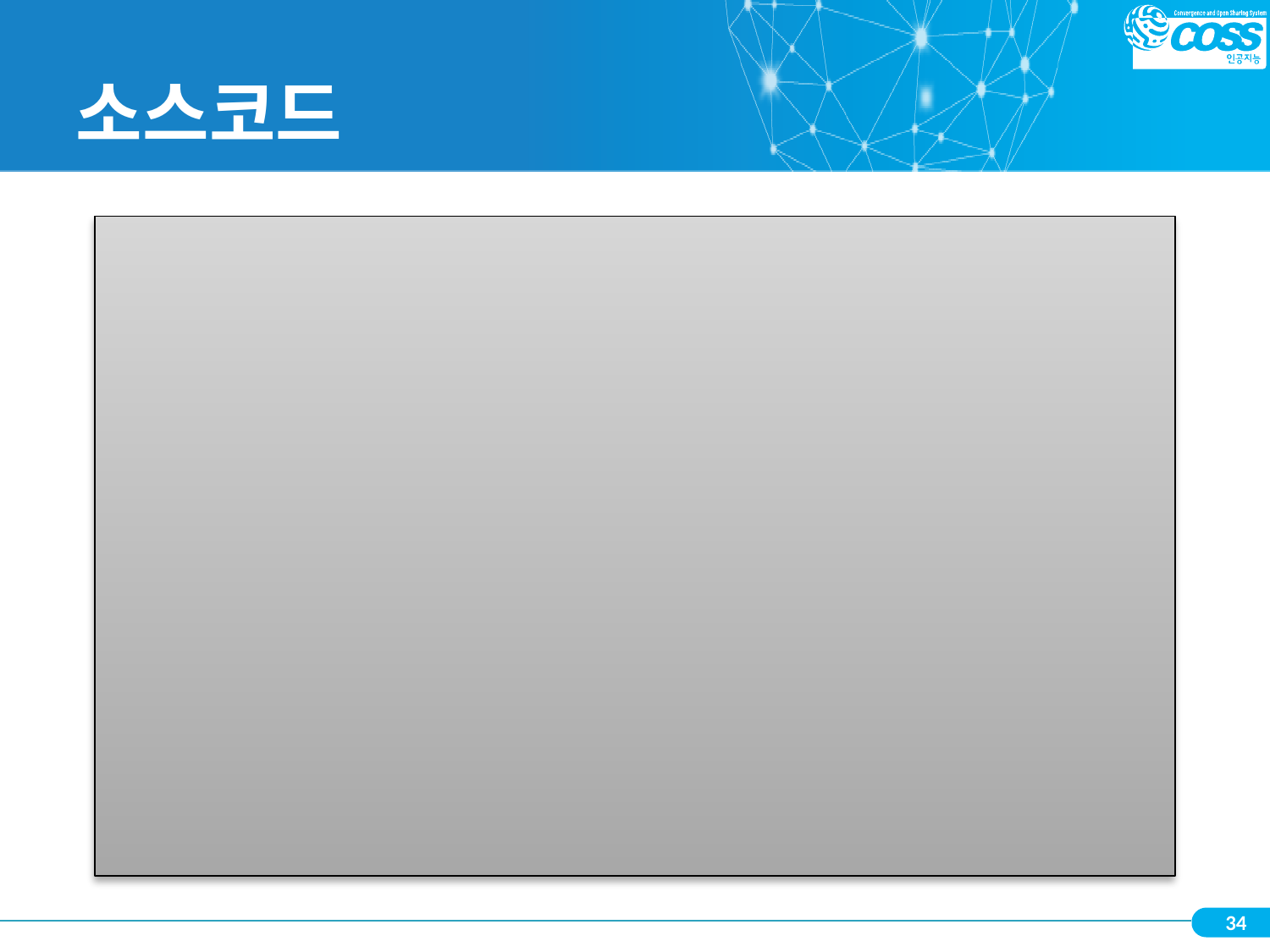

# 소스코드

num1 = int(input("정수 입력: "))
num2 = int(input("정수 입력: "))
if num1 > num2 :
    upper = num1
    lower = num2
else :
    upper = num2
    lower = num1
i = upper
while i >= lower :
    print(i)
    i -= 1